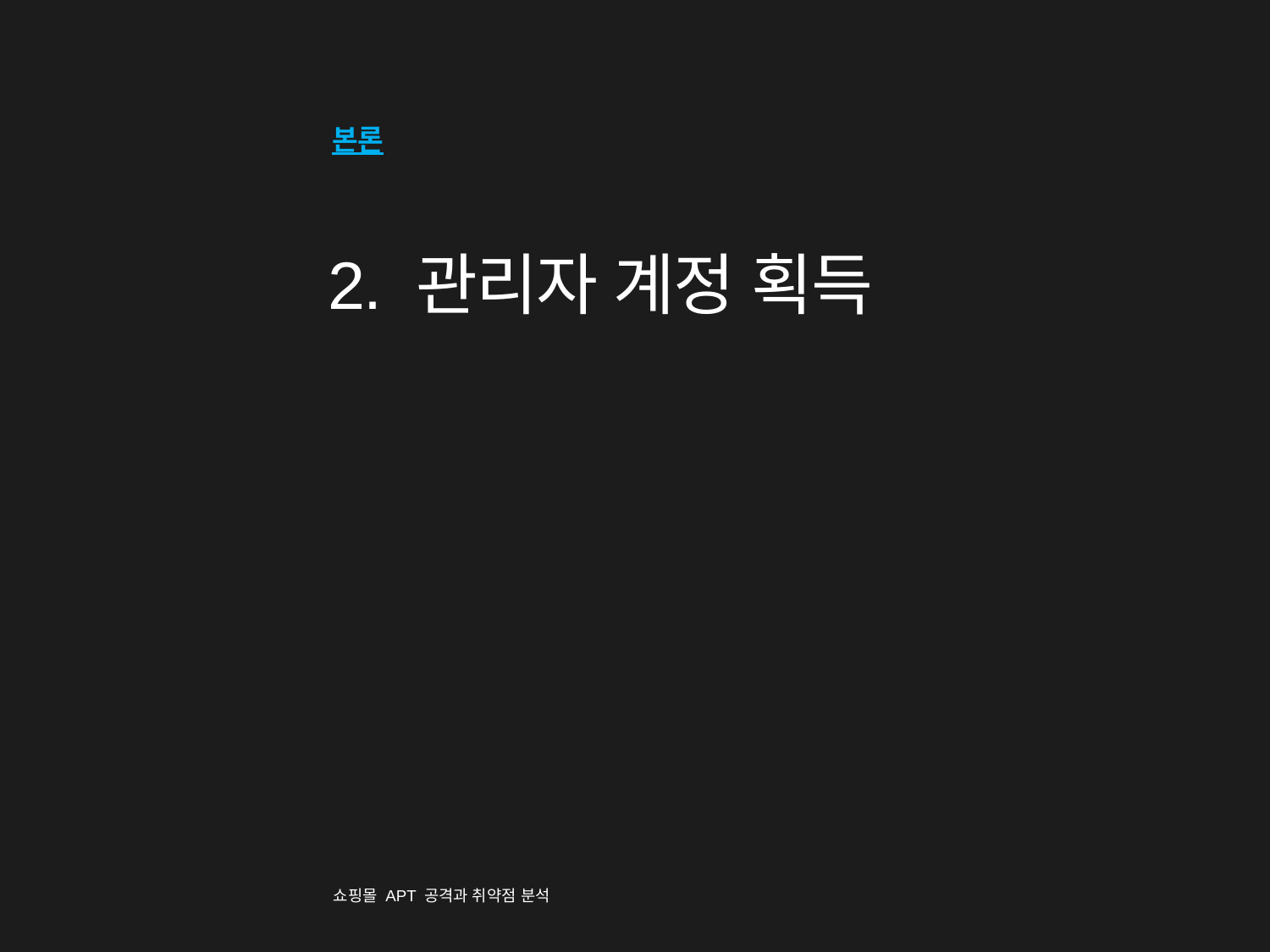

본론
# 2. 관리자 계정 획득
쇼핑몰 APT 공격과 취약점 분석